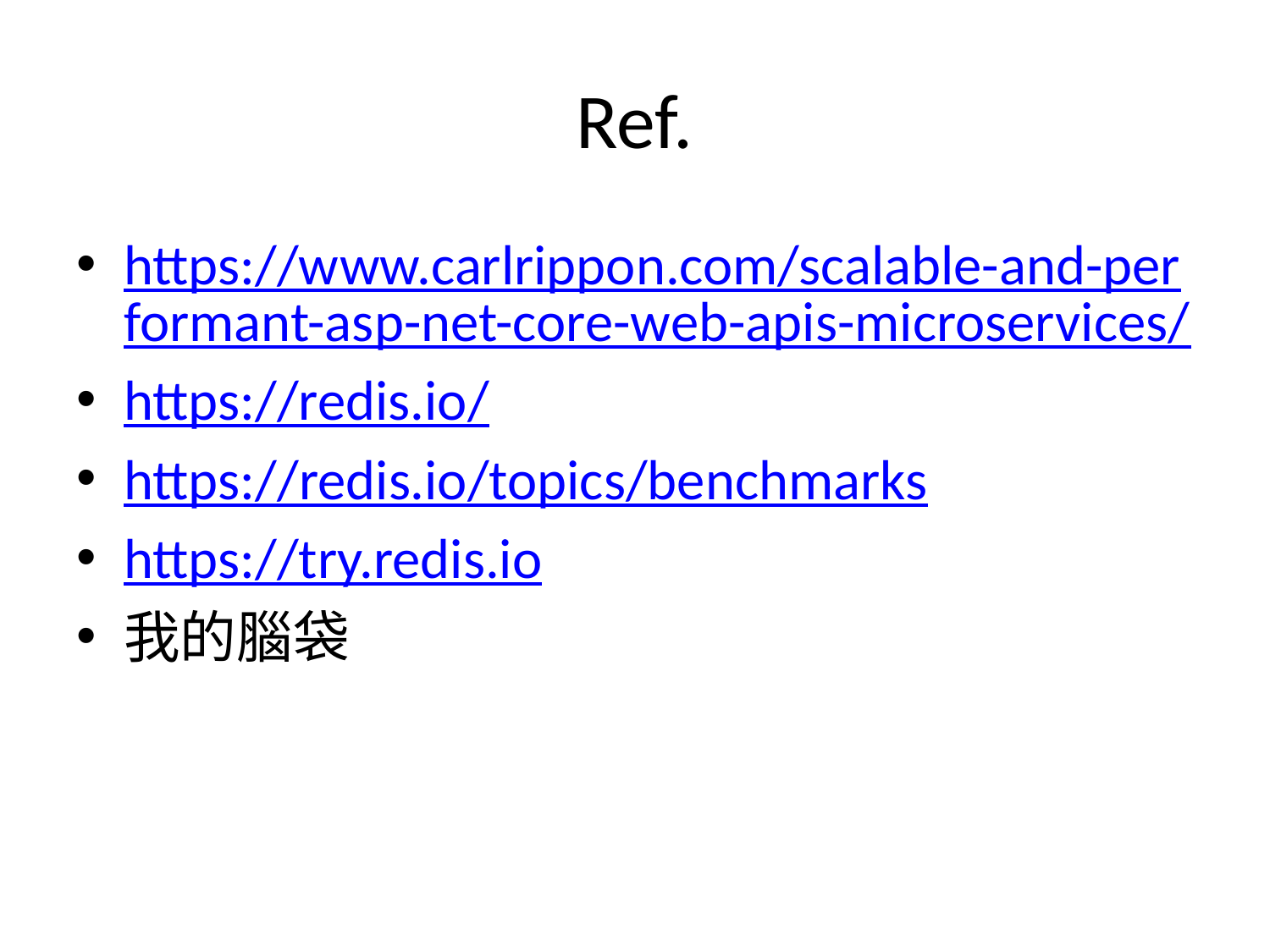

# Ref.
https://www.carlrippon.com/scalable-and-performant-asp-net-core-web-apis-microservices/
https://redis.io/
https://redis.io/topics/benchmarks
https://try.redis.io
我的腦袋